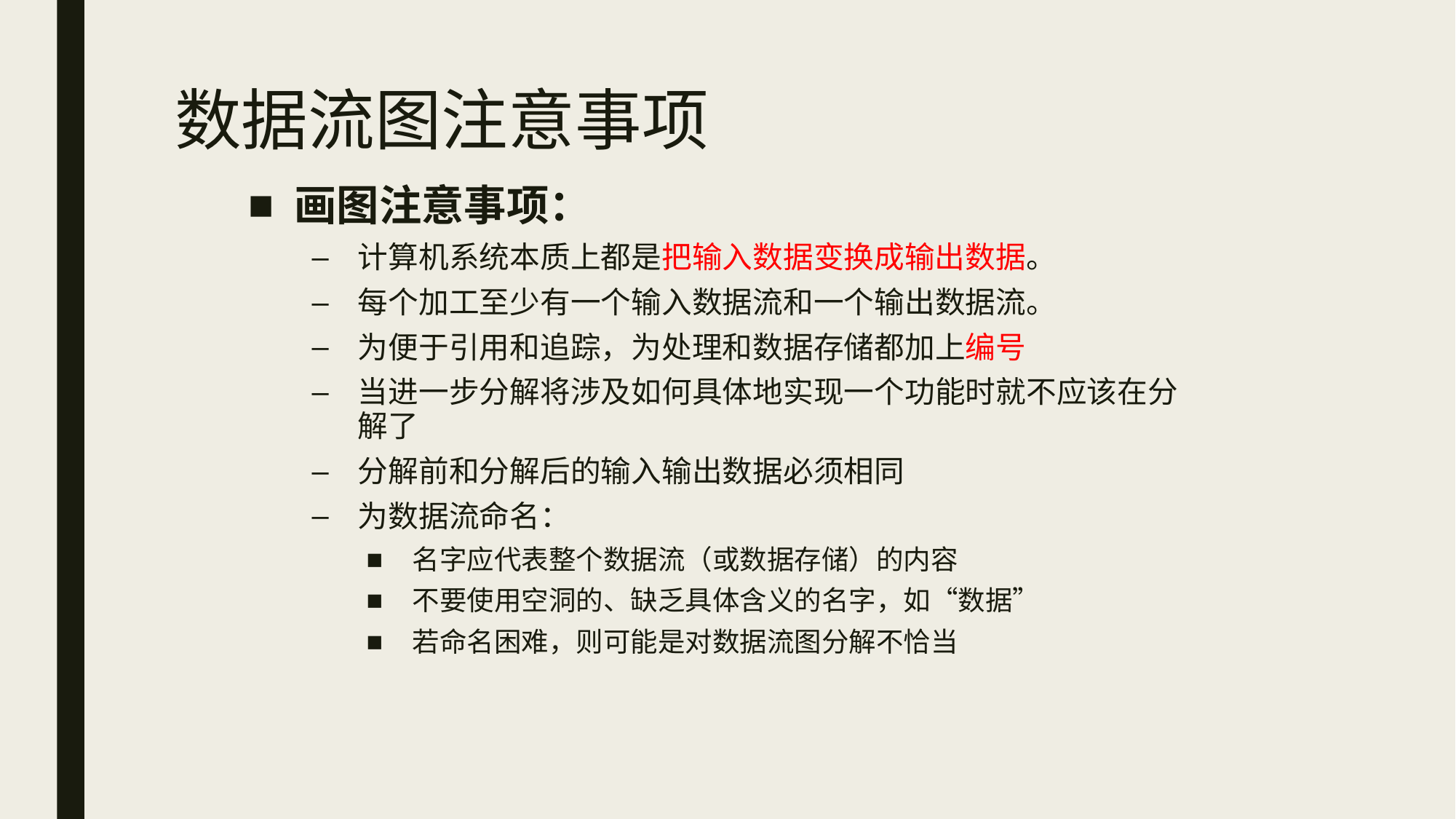

# 数据流图注意事项
画图注意事项：
计算机系统本质上都是把输入数据变换成输出数据。
每个加工至少有一个输入数据流和一个输出数据流。
为便于引用和追踪，为处理和数据存储都加上编号
当进一步分解将涉及如何具体地实现一个功能时就不应该在分解了
分解前和分解后的输入输出数据必须相同
为数据流命名：
名字应代表整个数据流（或数据存储）的内容
不要使用空洞的、缺乏具体含义的名字，如“数据”
若命名困难，则可能是对数据流图分解不恰当